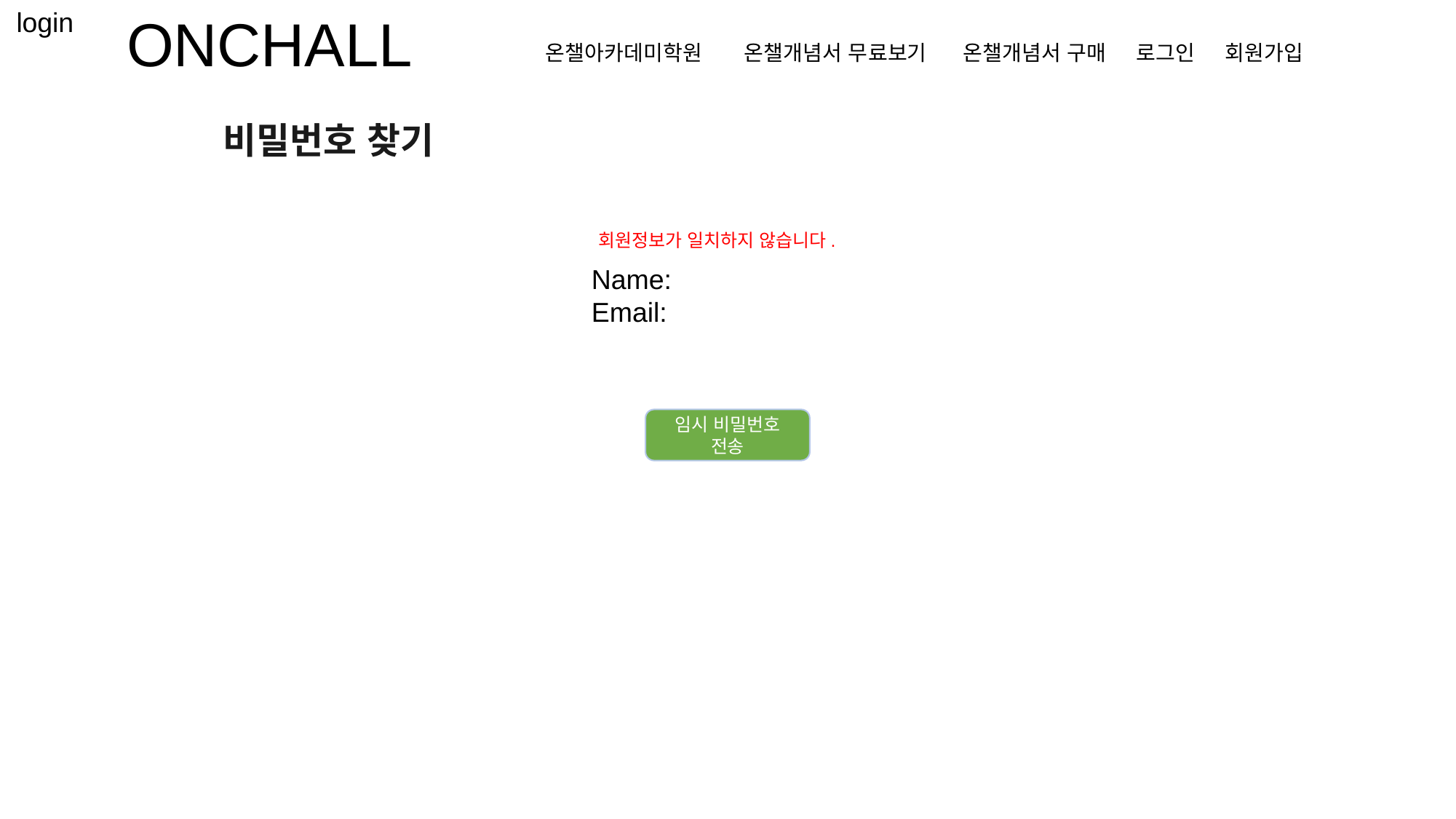

login
ONCHALL
온챌아카데미학원       온챌개념서 무료보기      온챌개념서 구매     로그인     회원가입
비밀번호 찾기
회원정보가 일치하지 않습니다.
Name:
Email:
임시 비밀번호 전송